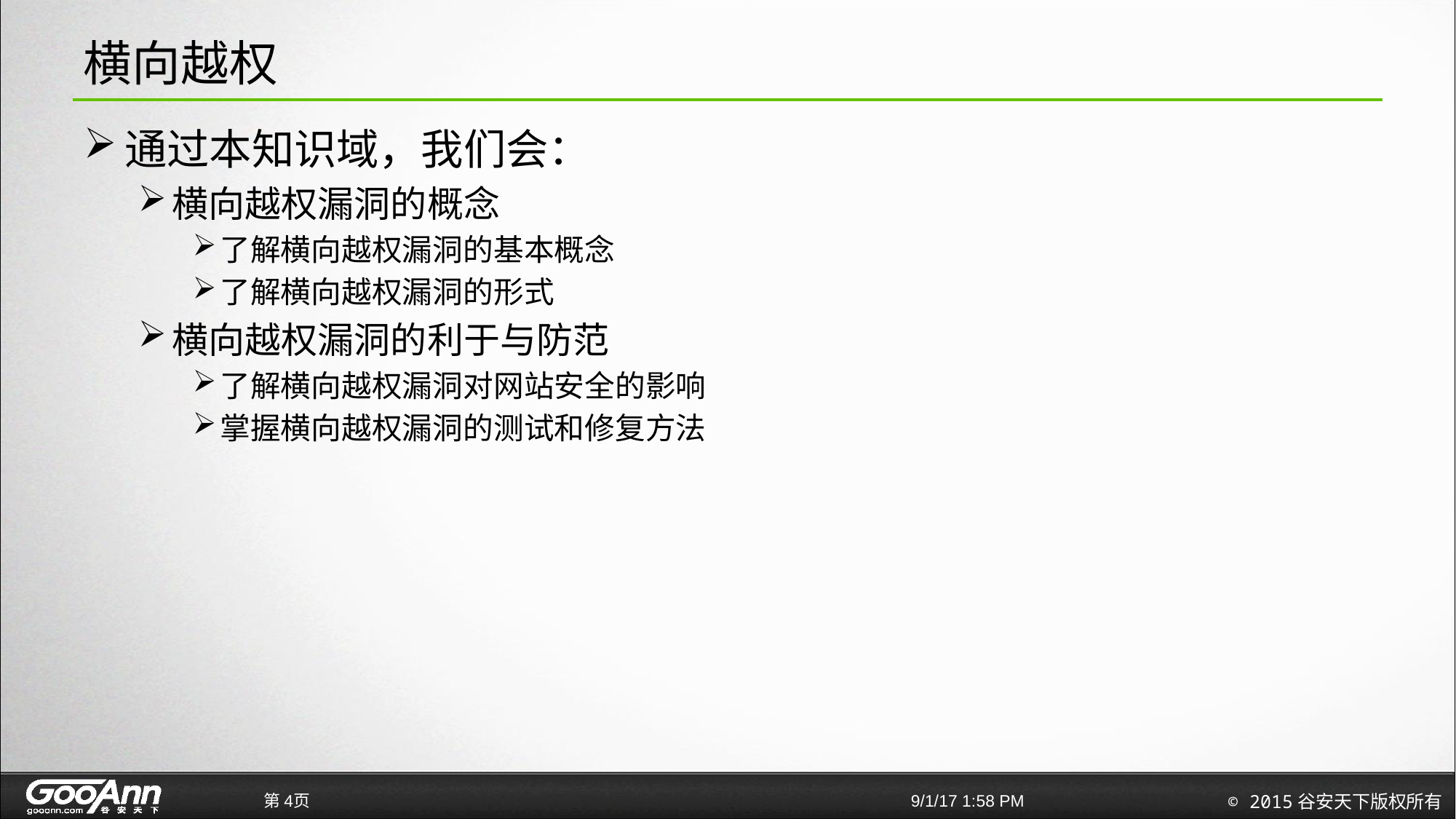

# 横向越权
通过本知识域，我们会：
横向越权漏洞的概念
了解横向越权漏洞的基本概念
了解横向越权漏洞的形式
横向越权漏洞的利于与防范
了解横向越权漏洞对网站安全的影响
掌握横向越权漏洞的测试和修复方法